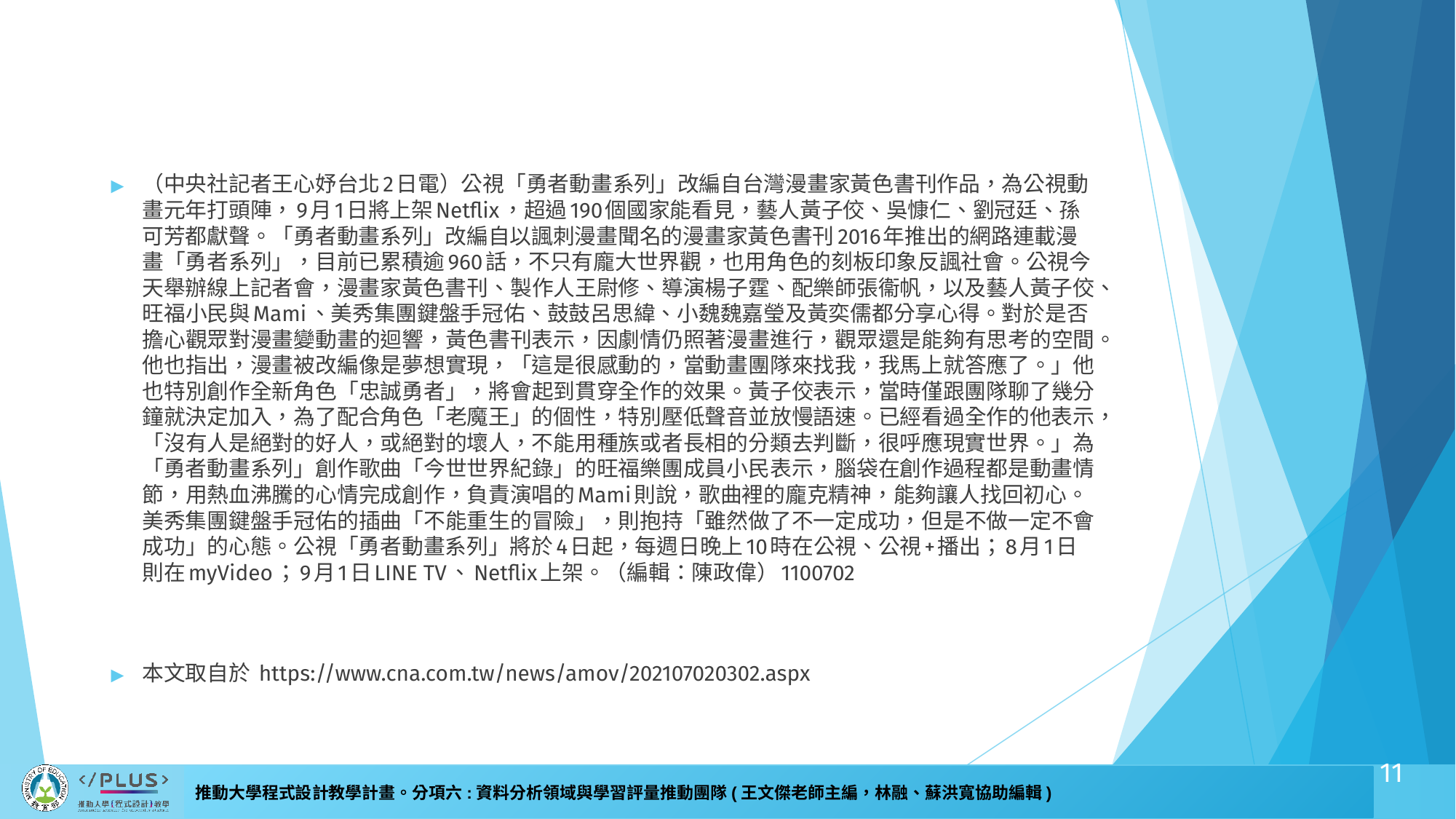

#
（中央社記者王心妤台北2日電）公視「勇者動畫系列」改編自台灣漫畫家黃色書刊作品，為公視動畫元年打頭陣，9月1日將上架Netflix，超過190個國家能看見，藝人黃子佼、吳慷仁、劉冠廷、孫可芳都獻聲。「勇者動畫系列」改編自以諷刺漫畫聞名的漫畫家黃色書刊2016年推出的網路連載漫畫「勇者系列」，目前已累積逾960話，不只有龐大世界觀，也用角色的刻板印象反諷社會。公視今天舉辦線上記者會，漫畫家黃色書刊、製作人王尉修、導演楊子霆、配樂師張衞帆，以及藝人黃子佼、旺福小民與Mami、美秀集團鍵盤手冠佑、鼓鼓呂思緯、小魏魏嘉瑩及黃奕儒都分享心得。對於是否擔心觀眾對漫畫變動畫的迴響，黃色書刊表示，因劇情仍照著漫畫進行，觀眾還是能夠有思考的空間。他也指出，漫畫被改編像是夢想實現，「這是很感動的，當動畫團隊來找我，我馬上就答應了。」他也特別創作全新角色「忠誠勇者」，將會起到貫穿全作的效果。黃子佼表示，當時僅跟團隊聊了幾分鐘就決定加入，為了配合角色「老魔王」的個性，特別壓低聲音並放慢語速。已經看過全作的他表示，「沒有人是絕對的好人，或絕對的壞人，不能用種族或者長相的分類去判斷，很呼應現實世界。」為「勇者動畫系列」創作歌曲「今世世界紀錄」的旺福樂團成員小民表示，腦袋在創作過程都是動畫情節，用熱血沸騰的心情完成創作，負責演唱的Mami則說，歌曲裡的龐克精神，能夠讓人找回初心。美秀集團鍵盤手冠佑的插曲「不能重生的冒險」，則抱持「雖然做了不一定成功，但是不做一定不會成功」的心態。公視「勇者動畫系列」將於4日起，每週日晚上10時在公視、公視+播出；8月1日則在myVideo；9月1日LINE TV、Netflix上架。（編輯：陳政偉）1100702

本文取自於 https://www.cna.com.tw/news/amov/202107020302.aspx

11